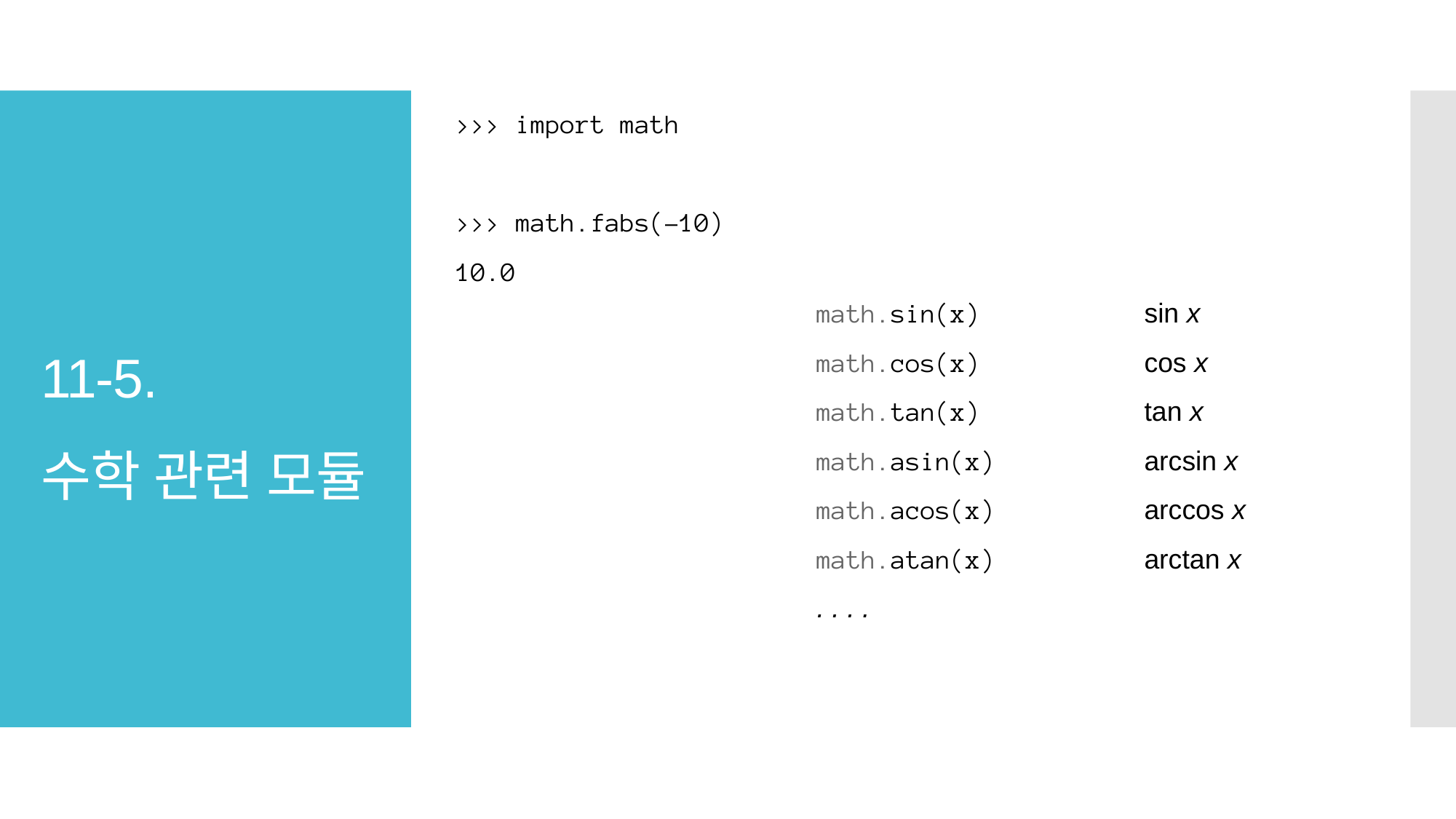

>>> import math
>>> math.fabs(-10)
10.0
# 11-5. 수학 관련 모듈
math.sin(x) 		sin x
math.cos(x) 		cos x
math.tan(x) 		tan x
math.asin(x) 		arcsin x
math.acos(x) 		arccos x
math.atan(x) 		arctan x
. . . .